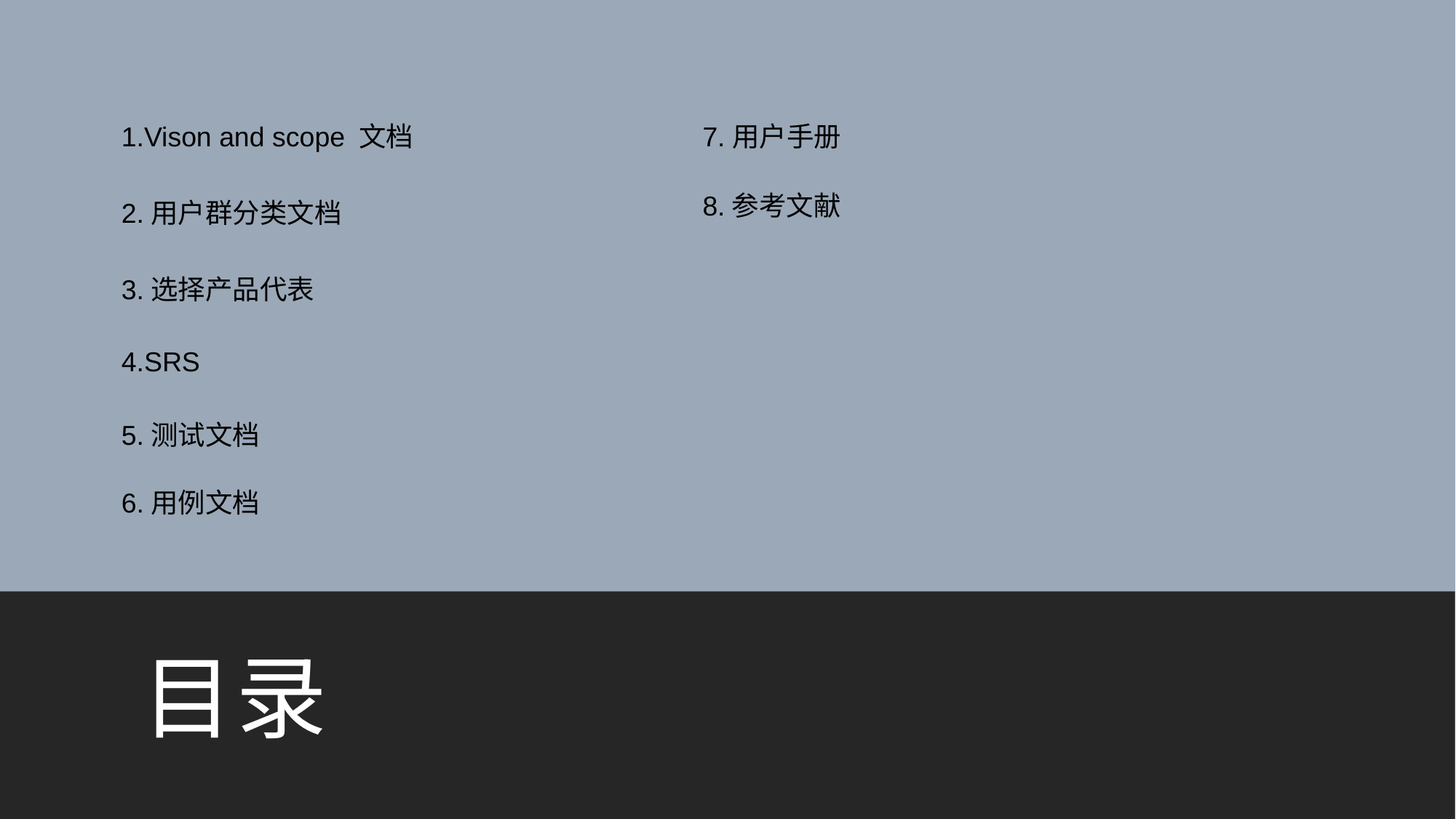

1.Vison and scope 文档
7.用户手册
8.参考文献
2.用户群分类文档
3.选择产品代表
4.SRS
5.测试文档
6.用例文档

目录